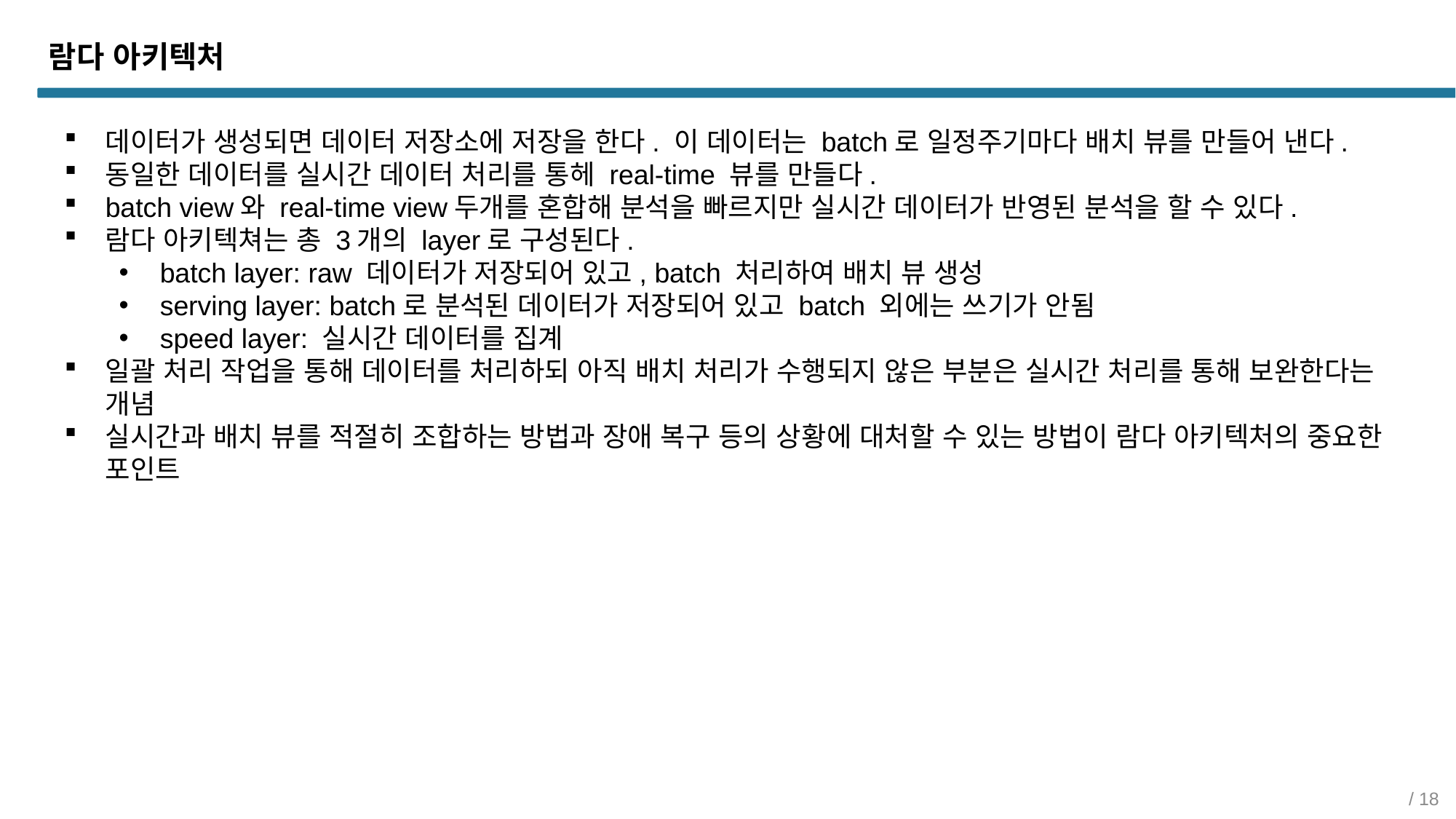

람다 아키텍처
데이터가 생성되면 데이터 저장소에 저장을 한다. 이 데이터는 batch로 일정주기마다 배치 뷰를 만들어 낸다.
동일한 데이터를 실시간 데이터 처리를 통헤 real-time 뷰를 만들다.
batch view와 real-time view두개를 혼합해 분석을 빠르지만 실시간 데이터가 반영된 분석을 할 수 있다.
람다 아키텍쳐는 총 3개의 layer로 구성된다.
batch layer: raw 데이터가 저장되어 있고, batch 처리하여 배치 뷰 생성
serving layer: batch로 분석된 데이터가 저장되어 있고 batch 외에는 쓰기가 안됨
speed layer: 실시간 데이터를 집계
일괄 처리 작업을 통해 데이터를 처리하되 아직 배치 처리가 수행되지 않은 부분은 실시간 처리를 통해 보완한다는 개념
실시간과 배치 뷰를 적절히 조합하는 방법과 장애 복구 등의 상황에 대처할 수 있는 방법이 람다 아키텍처의 중요한 포인트

/ 18